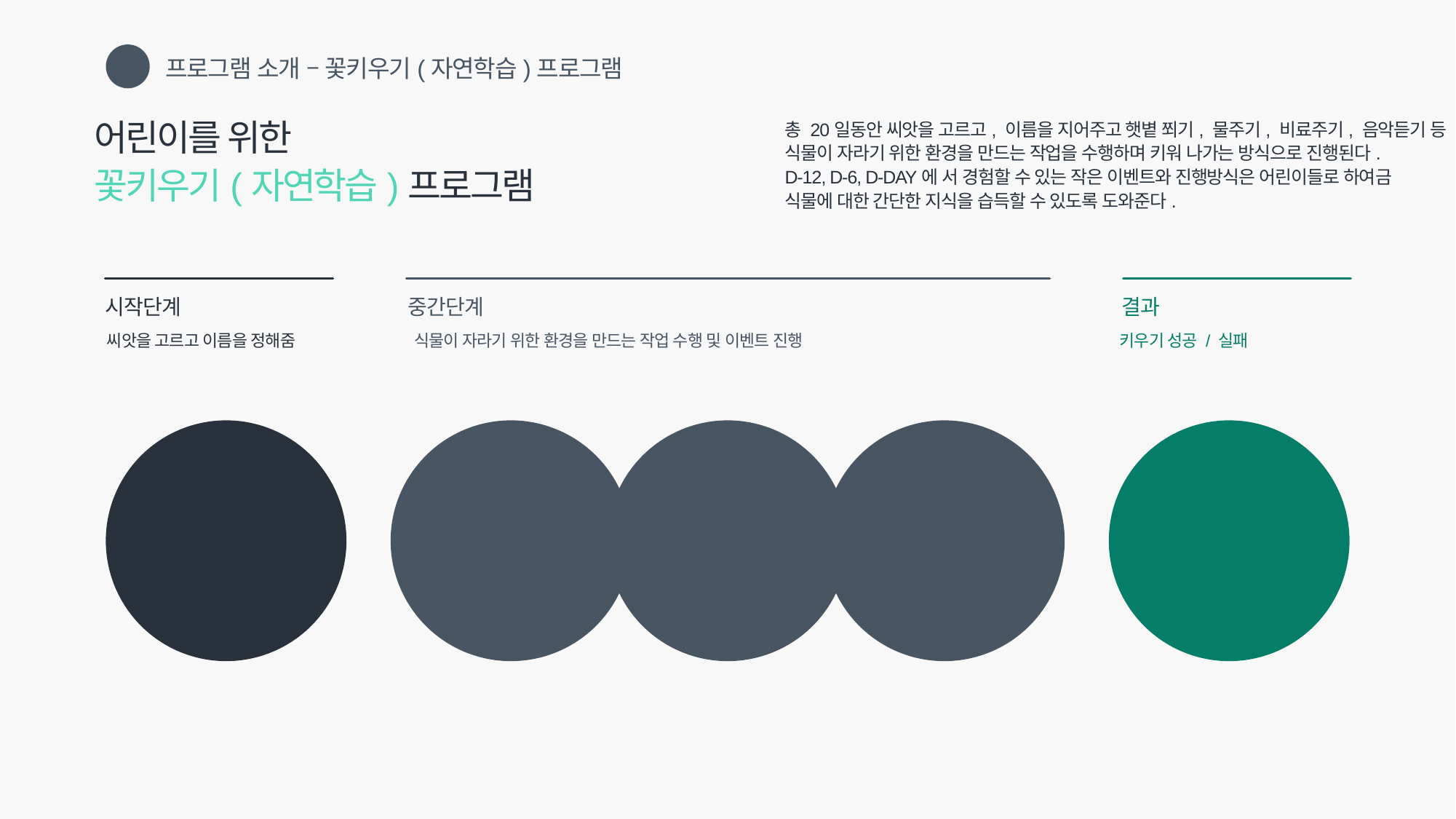

프로그램 소개 – 꽃키우기(자연학습)프로그램
02
어린이를 위한
꽃키우기(자연학습)프로그램
총 20일동안 씨앗을 고르고, 이름을 지어주고 햇볕 쬐기, 물주기, 비료주기, 음악듣기 등
식물이 자라기 위한 환경을 만드는 작업을 수행하며 키워 나가는 방식으로 진행된다.
D-12, D-6, D-DAY에 서 경험할 수 있는 작은 이벤트와 진행방식은 어린이들로 하여금
식물에 대한 간단한 지식을 습득할 수 있도록 도와준다.
시작단계
중간단계
결과
씨앗을 고르고 이름을 정해줌
식물이 자라기 위한 환경을 만드는 작업 수행 및 이벤트 진행
키우기 성공 / 실패

씨앗
정하기
간단한
자연 지식 습득
환경 작업 수행
Event 1, 2, 3
결과